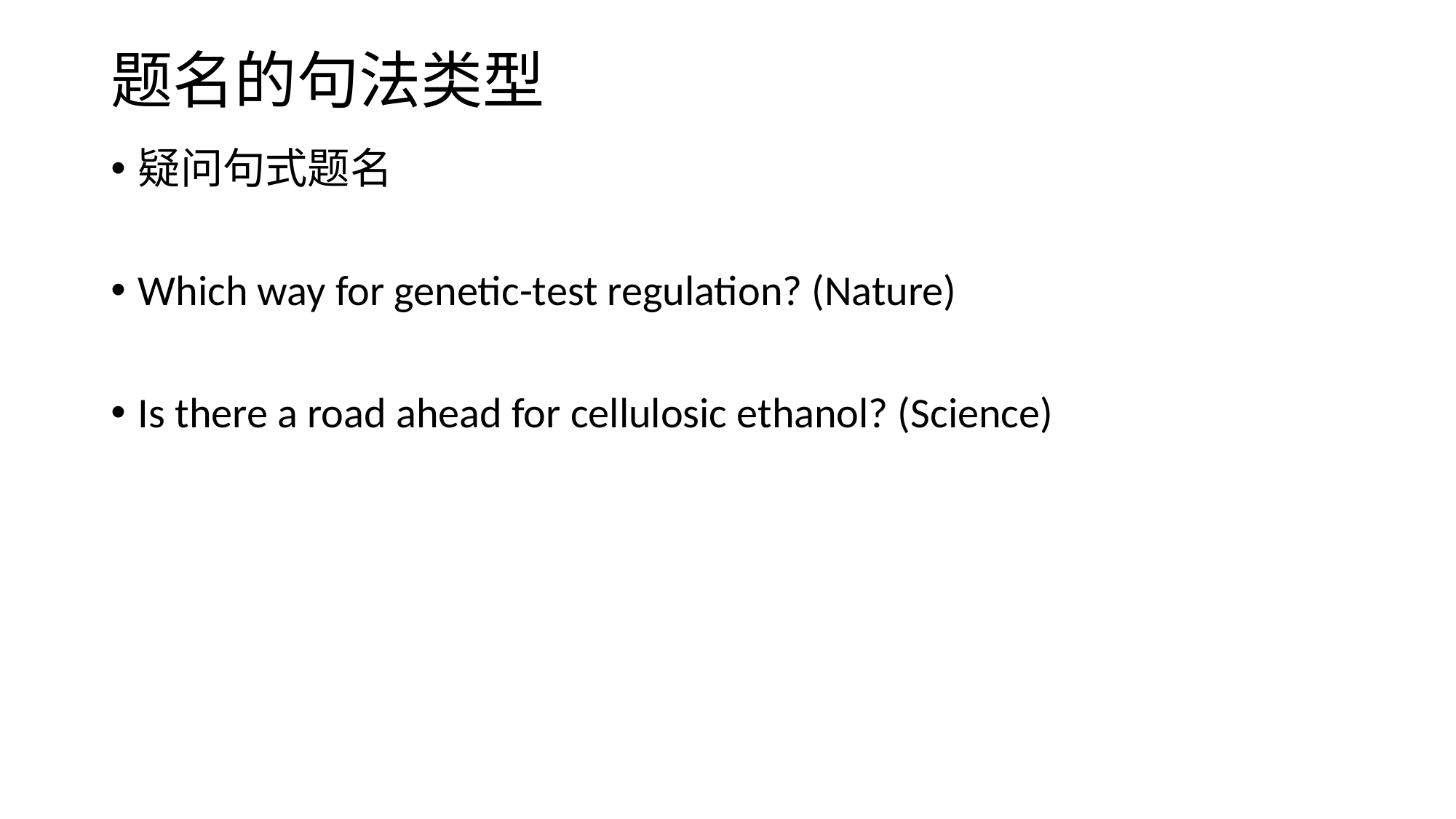

# 题名的句法类型
疑问句式题名

Which way for genetic-test regulation? (Nature)

Is there a road ahead for cellulosic ethanol? (Science)